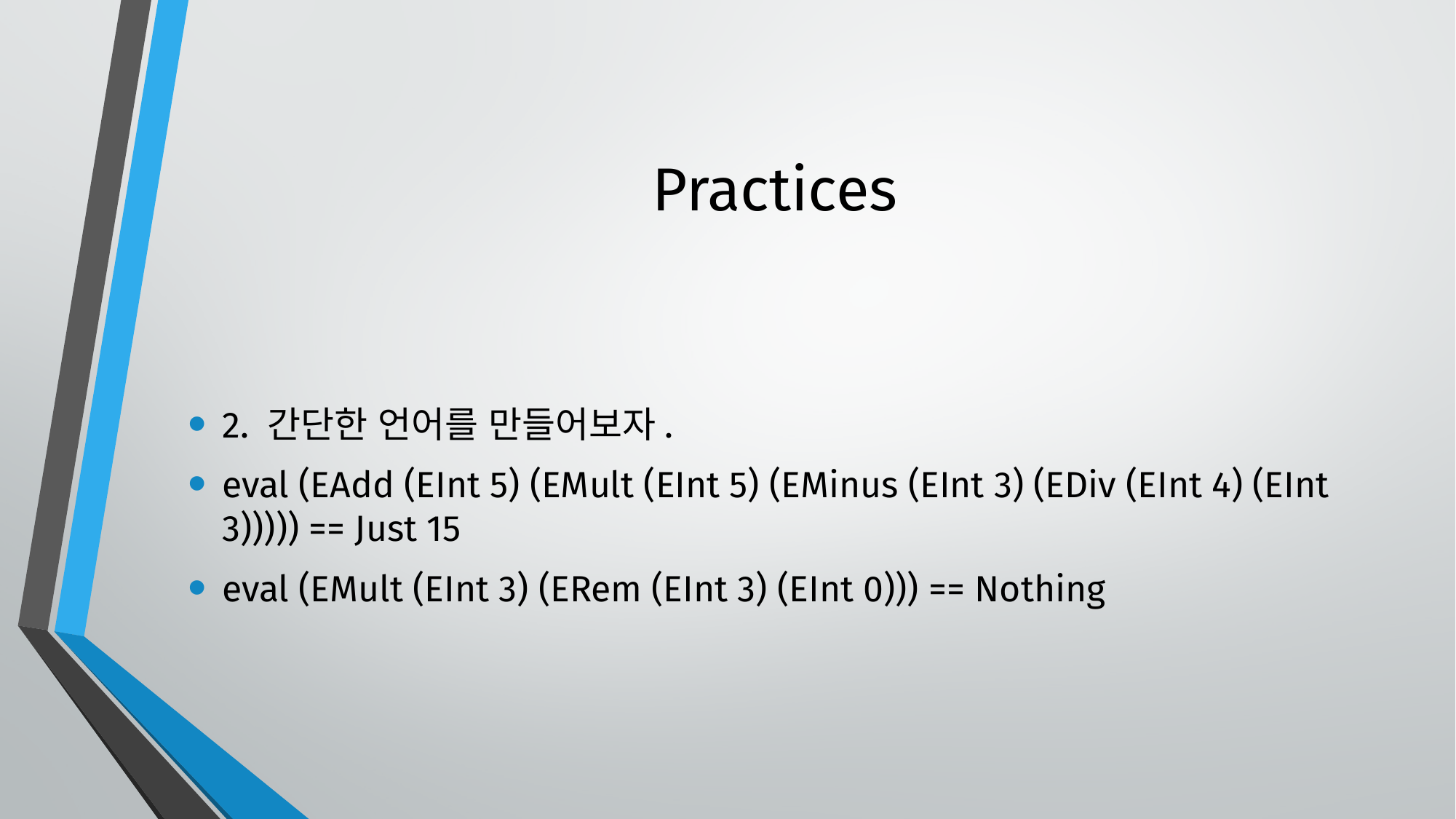

# Practices
2. 간단한 언어를 만들어보자.
eval (EAdd (EInt 5) (EMult (EInt 5) (EMinus (EInt 3) (EDiv (EInt 4) (EInt 3))))) == Just 15
eval (EMult (EInt 3) (ERem (EInt 3) (EInt 0))) == Nothing